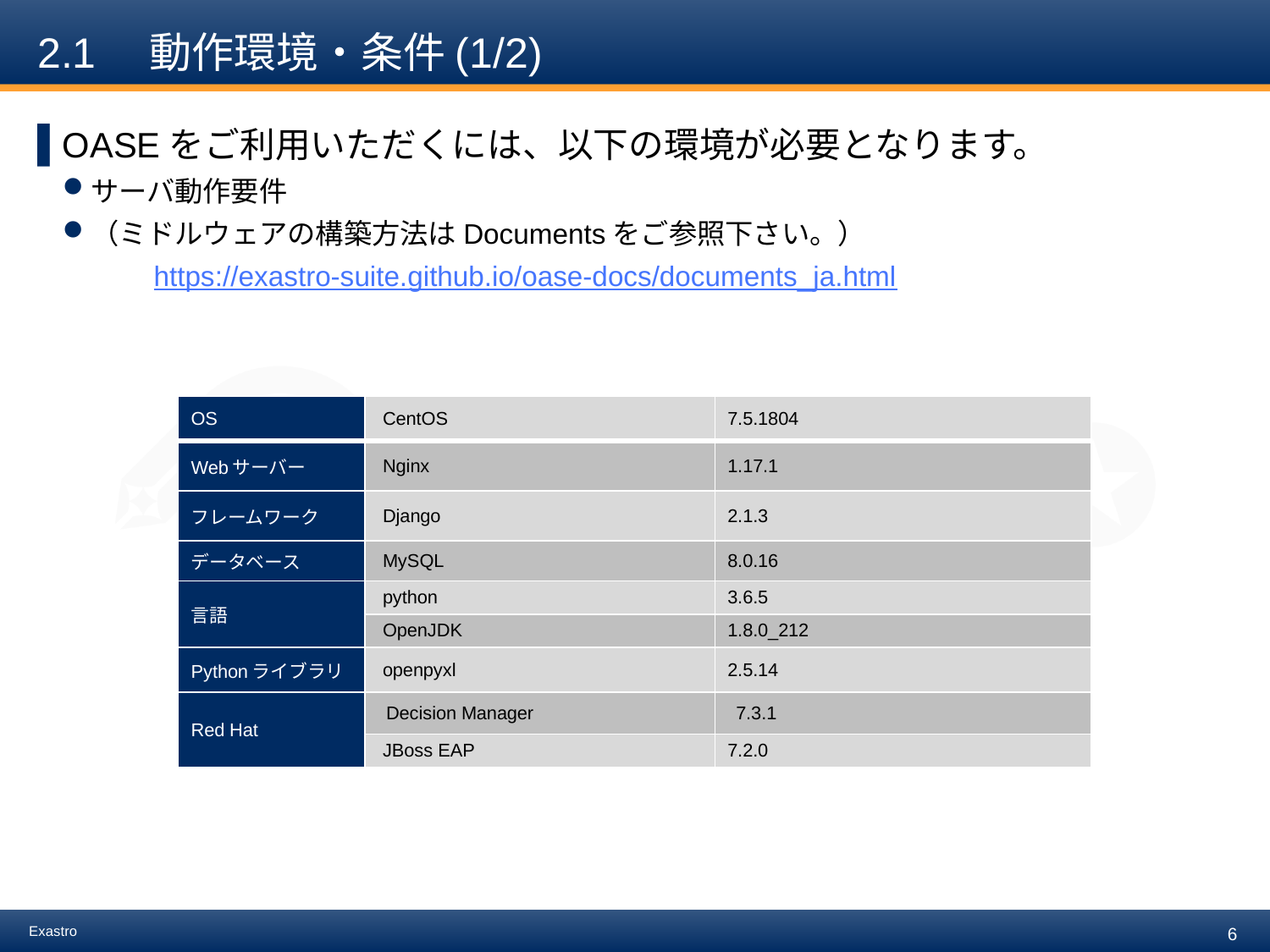

# 2.1　動作環境・条件(1/2)
OASEをご利用いただくには、以下の環境が必要となります。
サーバ動作要件
（ミドルウェアの構築方法はDocumentsをご参照下さい。）
　　　https://exastro-suite.github.io/oase-docs/documents_ja.html

| OS | CentOS | 7.5.1804 |
| --- | --- | --- |
| Webサーバー | Nginx | 1.17.1 |
| フレームワーク | Django | 2.1.3 |
| データベース | MySQL | 8.0.16 |
| 言語 | python | 3.6.5 |
|  | OpenJDK | 1.8.0\_212 |
| Pythonライブラリ | openpyxl | 2.5.14 |
| Red Hat | Decision Manager | 7.3.1 |
|  | JBoss EAP | 7.2.0 |